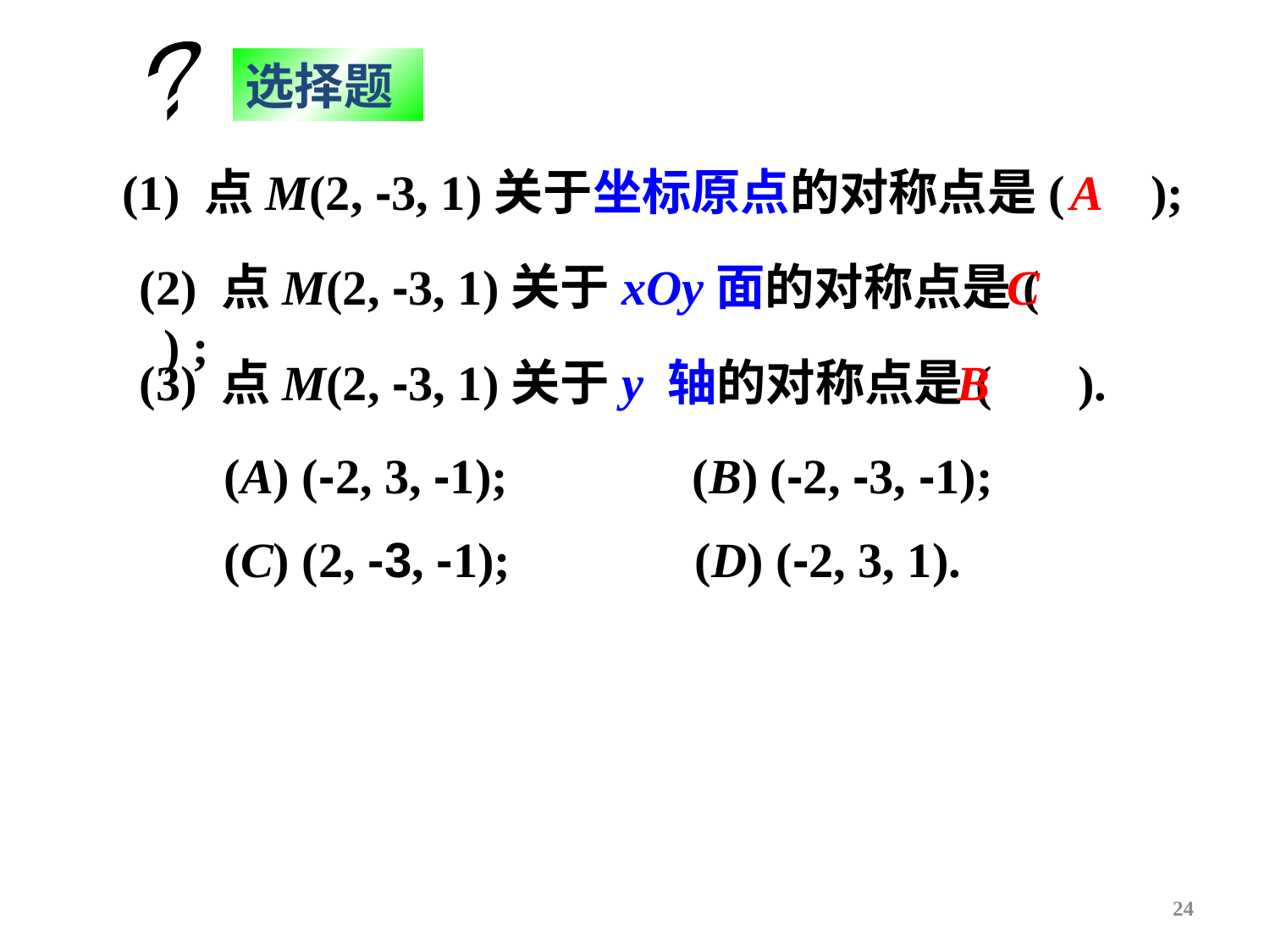

?
选择题
(1) 点M(2, -3, 1)关于坐标原点的对称点是(       );
A
(2) 点M(2, -3, 1)关于xOy面的对称点是(       ) ;
C
(3) 点M(2, -3, 1)关于y 轴的对称点是(       ).
B
(A) (-2, 3, -1);               (B) (-2, -3, -1);
(C) (2, -3, -1);               (D) (-2, 3, 1).
24